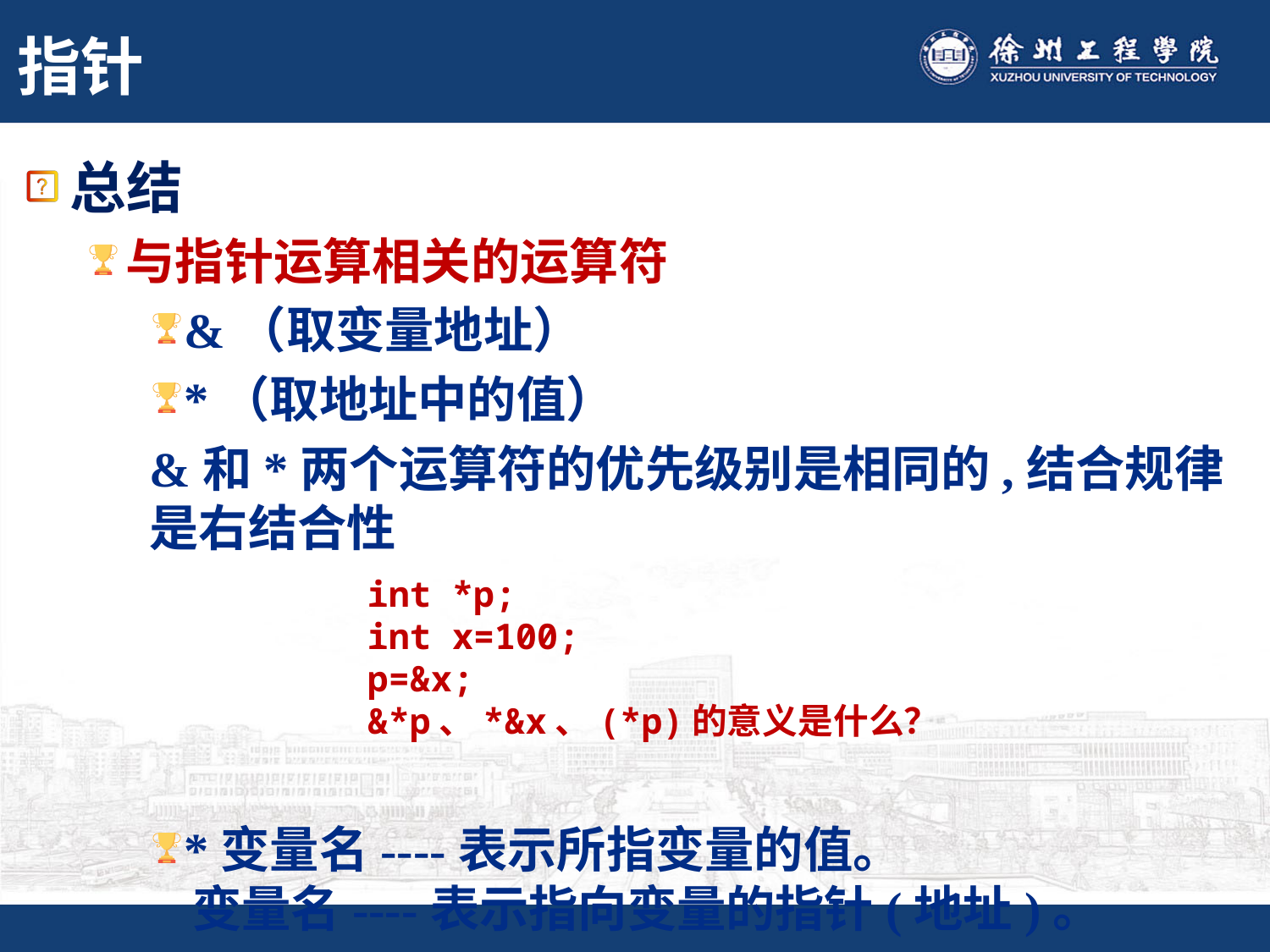

# 指针
总结
与指针运算相关的运算符
&（取变量地址）
*（取地址中的值）
&和*两个运算符的优先级别是相同的,结合规律是右结合性

*变量名----表示所指变量的值。
 变量名----表示指向变量的指针(地址)。

int *p;
int x=100;
p=&x;
&*p、*&x、(*p)的意义是什么？